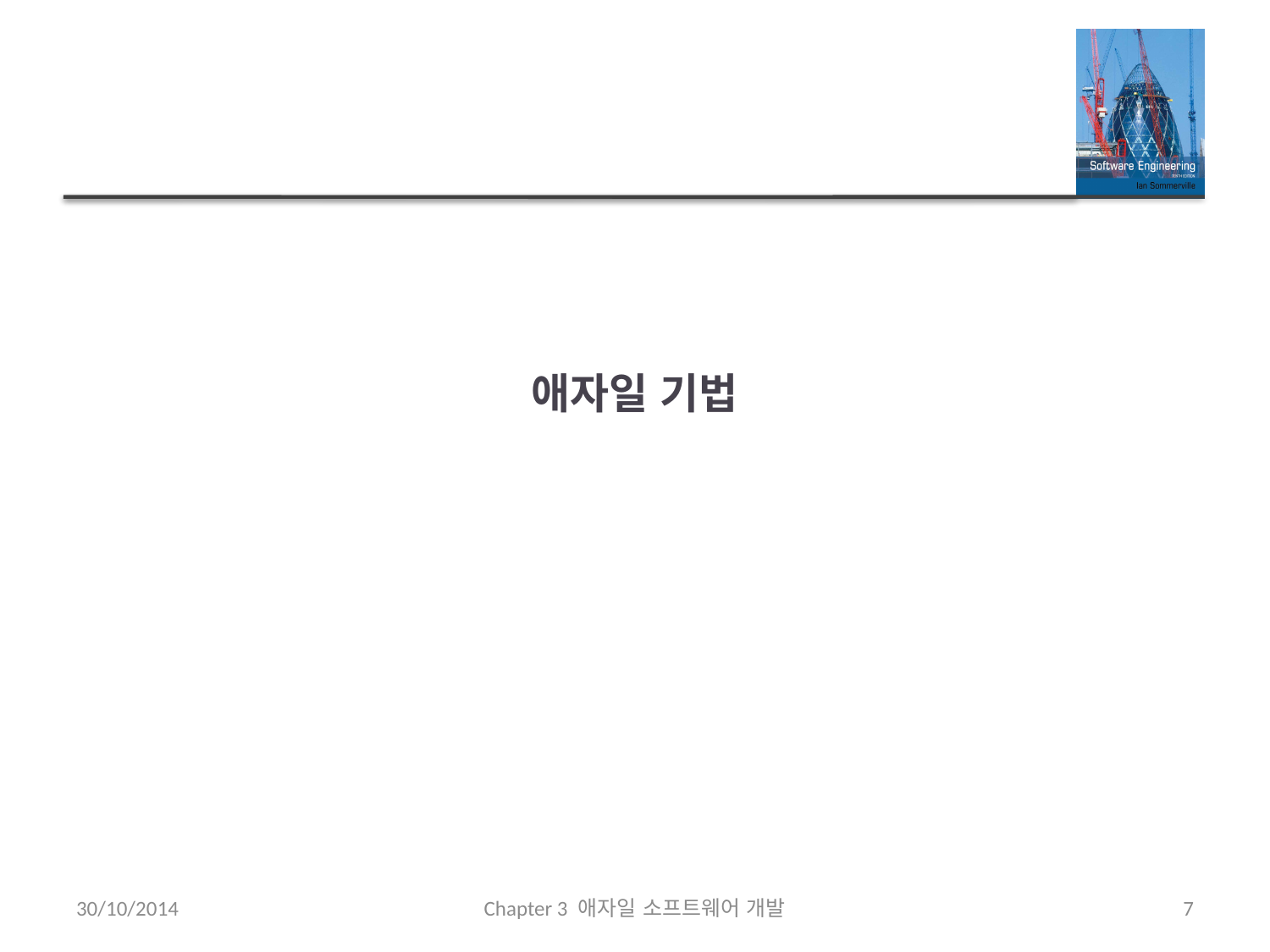

# 애자일 기법
30/10/2014
Chapter 3 애자일 소프트웨어 개발
7